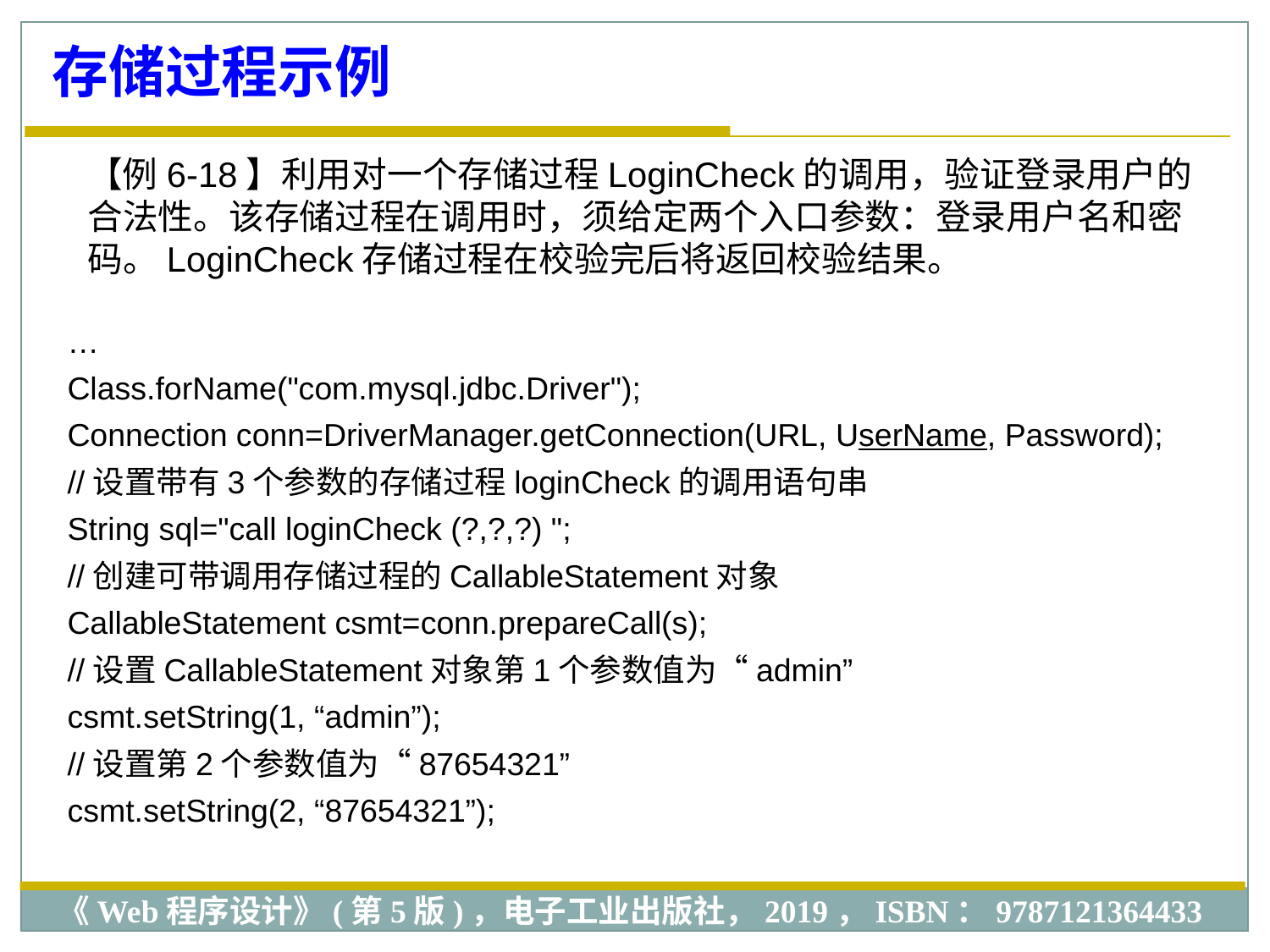

存储过程示例

【例6-18】利用对一个存储过程LoginCheck的调用，验证登录用户的合法性。该存储过程在调用时，须给定两个入口参数：登录用户名和密码。LoginCheck存储过程在校验完后将返回校验结果。

…
Class.forName("com.mysql.jdbc.Driver");
Connection conn=DriverManager.getConnection(URL, UserName, Password);
//设置带有3个参数的存储过程loginCheck的调用语句串
String sql="call loginCheck (?,?,?) ";
//创建可带调用存储过程的CallableStatement对象
CallableStatement csmt=conn.prepareCall(s);
//设置CallableStatement对象第1个参数值为“admin”
csmt.setString(1, “admin”);
//设置第2个参数值为“87654321”
csmt.setString(2, “87654321”);